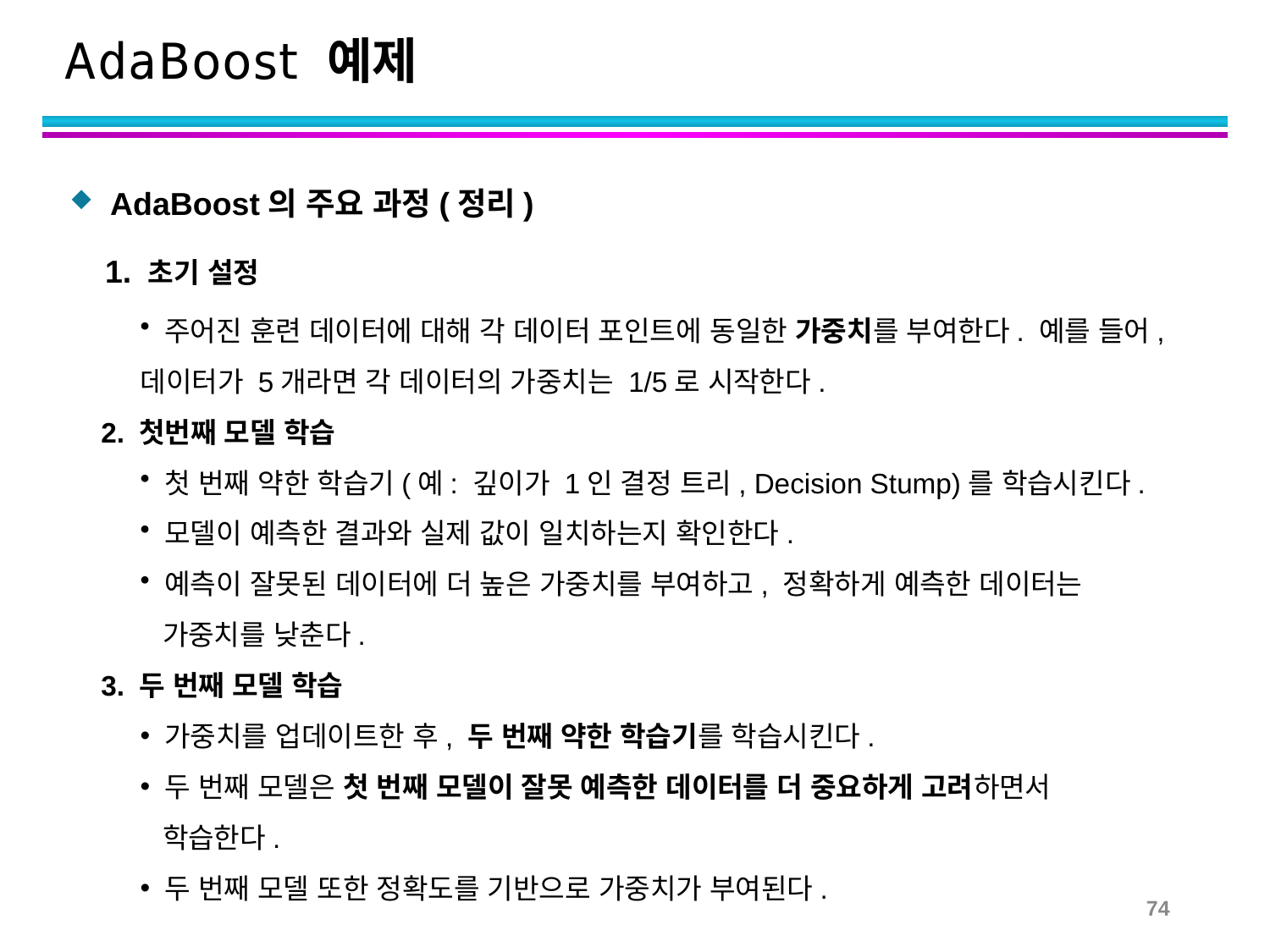

# AdaBoost 예제
AdaBoost의 주요 과정(정리)
    1. 초기 설정
 주어진 훈련 데이터에 대해 각 데이터 포인트에 동일한 가중치를 부여한다. 예를 들어, 데이터가 5개라면 각 데이터의 가중치는 1/5로 시작한다.
    2. 첫번째 모델 학습
 첫 번째 약한 학습기(예: 깊이가 1인 결정 트리, Decision Stump)를 학습시킨다.
 모델이 예측한 결과와 실제 값이 일치하는지 확인한다.
 예측이 잘못된 데이터에 더 높은 가중치를 부여하고, 정확하게 예측한 데이터는
  가중치를 낮춘다.
    3. 두 번째 모델 학습
 가중치를 업데이트한 후, 두 번째 약한 학습기를 학습시킨다.
 두 번째 모델은 첫 번째 모델이 잘못 예측한 데이터를 더 중요하게 고려하면서
  학습한다.
 두 번째 모델 또한 정확도를 기반으로 가중치가 부여된다.
74